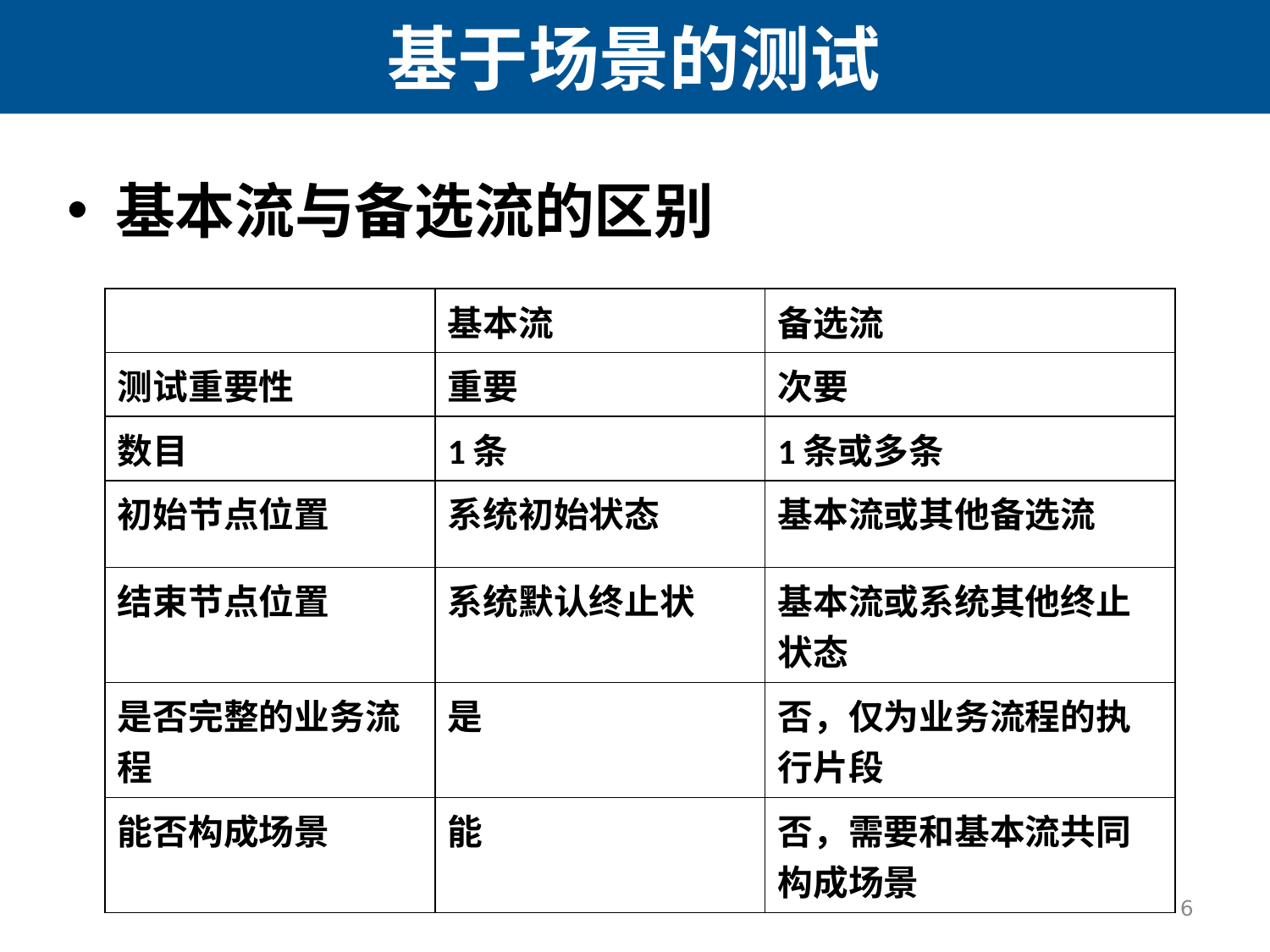

# 基于场景的测试
基本流与备选流的区别

|  | 基本流 | 备选流 |
| --- | --- | --- |
| 测试重要性 | 重要 | 次要 |
| 数目 | 1条 | 1条或多条 |
| 初始节点位置 | 系统初始状态 | 基本流或其他备选流 |
| 结束节点位置 | 系统默认终止状 | 基本流或系统其他终止状态 |
| 是否完整的业务流程 | 是 | 否，仅为业务流程的执行片段 |
| 能否构成场景 | 能 | 否，需要和基本流共同构成场景 |
6